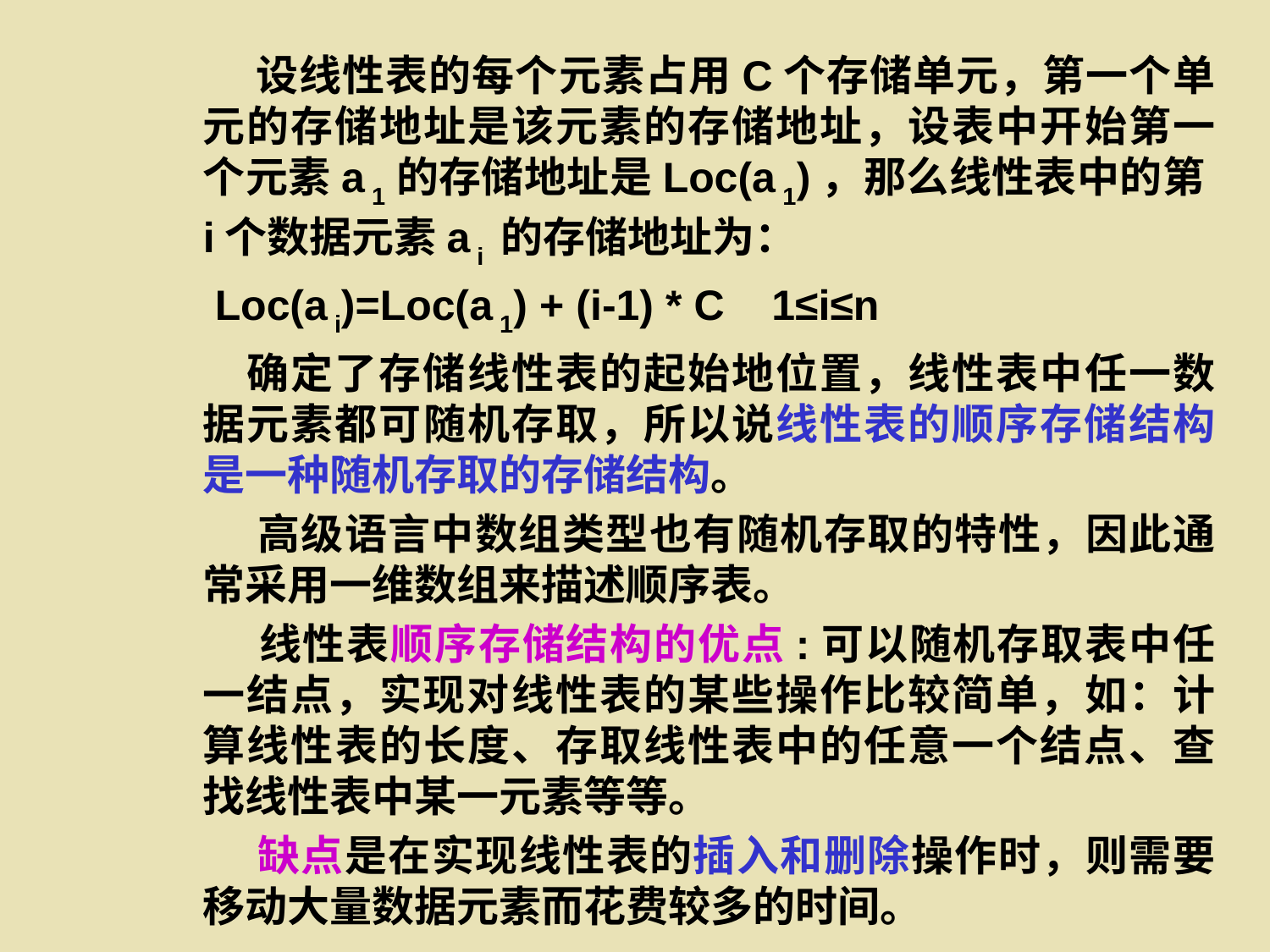

设线性表的每个元素占用C个存储单元，第一个单元的存储地址是该元素的存储地址，设表中开始第一个元素a 1的存储地址是Loc(a 1)，那么线性表中的第i个数据元素a i 的存储地址为：
 Loc(a i)=Loc(a 1) + (i-1) * C    1≤i≤n
   确定了存储线性表的起始地位置，线性表中任一数据元素都可随机存取，所以说线性表的顺序存储结构是一种随机存取的存储结构。
    高级语言中数组类型也有随机存取的特性，因此通常采用一维数组来描述顺序表。
    线性表顺序存储结构的优点:可以随机存取表中任一结点，实现对线性表的某些操作比较简单，如：计算线性表的长度、存取线性表中的任意一个结点、查找线性表中某一元素等等。
    缺点是在实现线性表的插入和删除操作时，则需要移动大量数据元素而花费较多的时间。